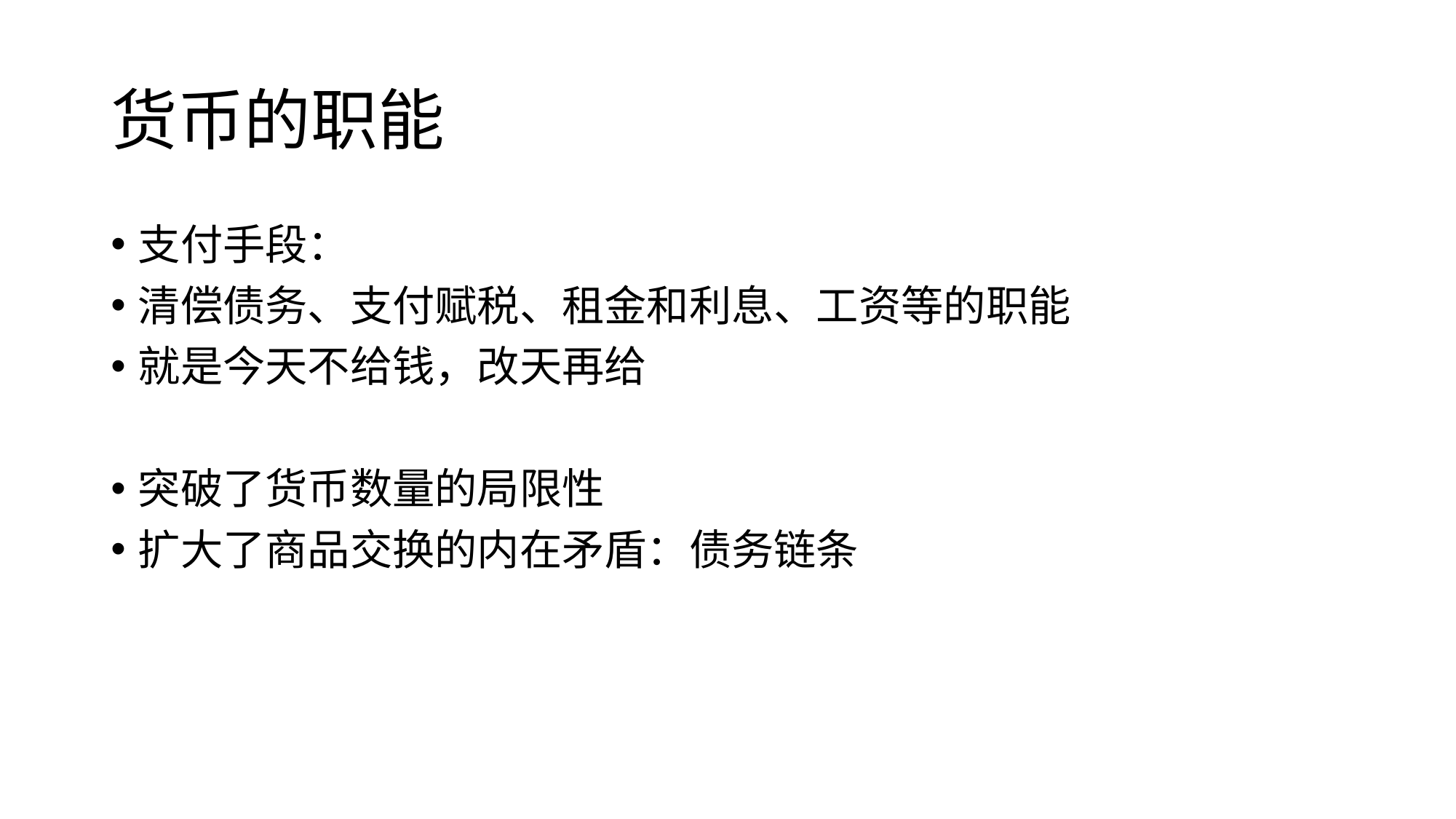

# 货币的职能
支付手段：
清偿债务、支付赋税、租金和利息、工资等的职能
就是今天不给钱，改天再给

突破了货币数量的局限性
扩大了商品交换的内在矛盾：债务链条